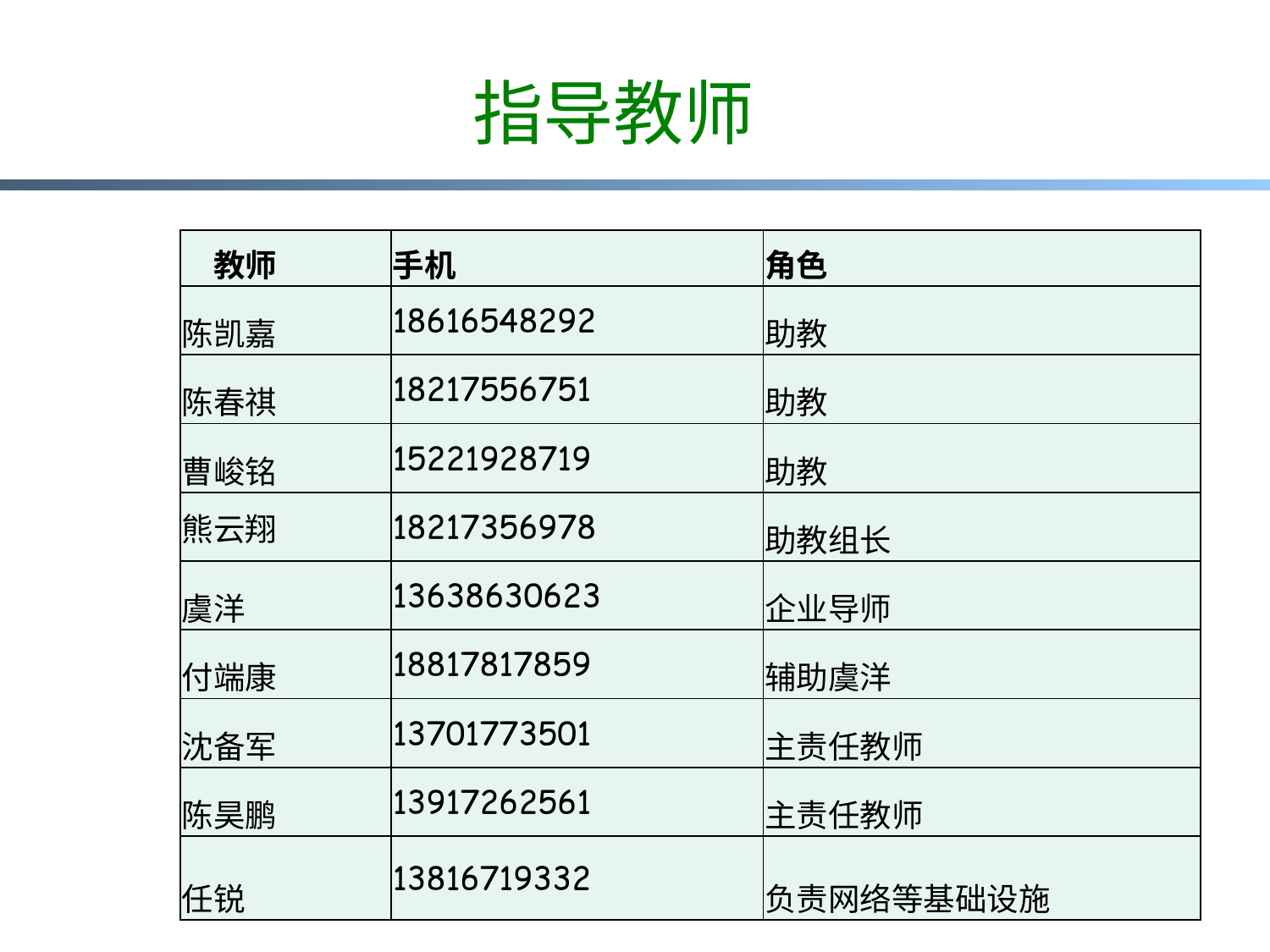

# 指导教师
| 教师 | 手机 | 角色 |
| --- | --- | --- |
| 陈凯嘉 | 18616548292 | 助教 |
| 陈春祺 | 18217556751 | 助教 |
| 曹峻铭 | 15221928719 | 助教 |
| 熊云翔 | 18217356978 | 助教组长 |
| 虞洋 | 13638630623 | 企业导师 |
| 付端康 | 18817817859 | 辅助虞洋 |
| 沈备军 | 13701773501 | 主责任教师 |
| 陈昊鹏 | 13917262561 | 主责任教师 |
| 任锐 | 13816719332 | 负责网络等基础设施 |
6